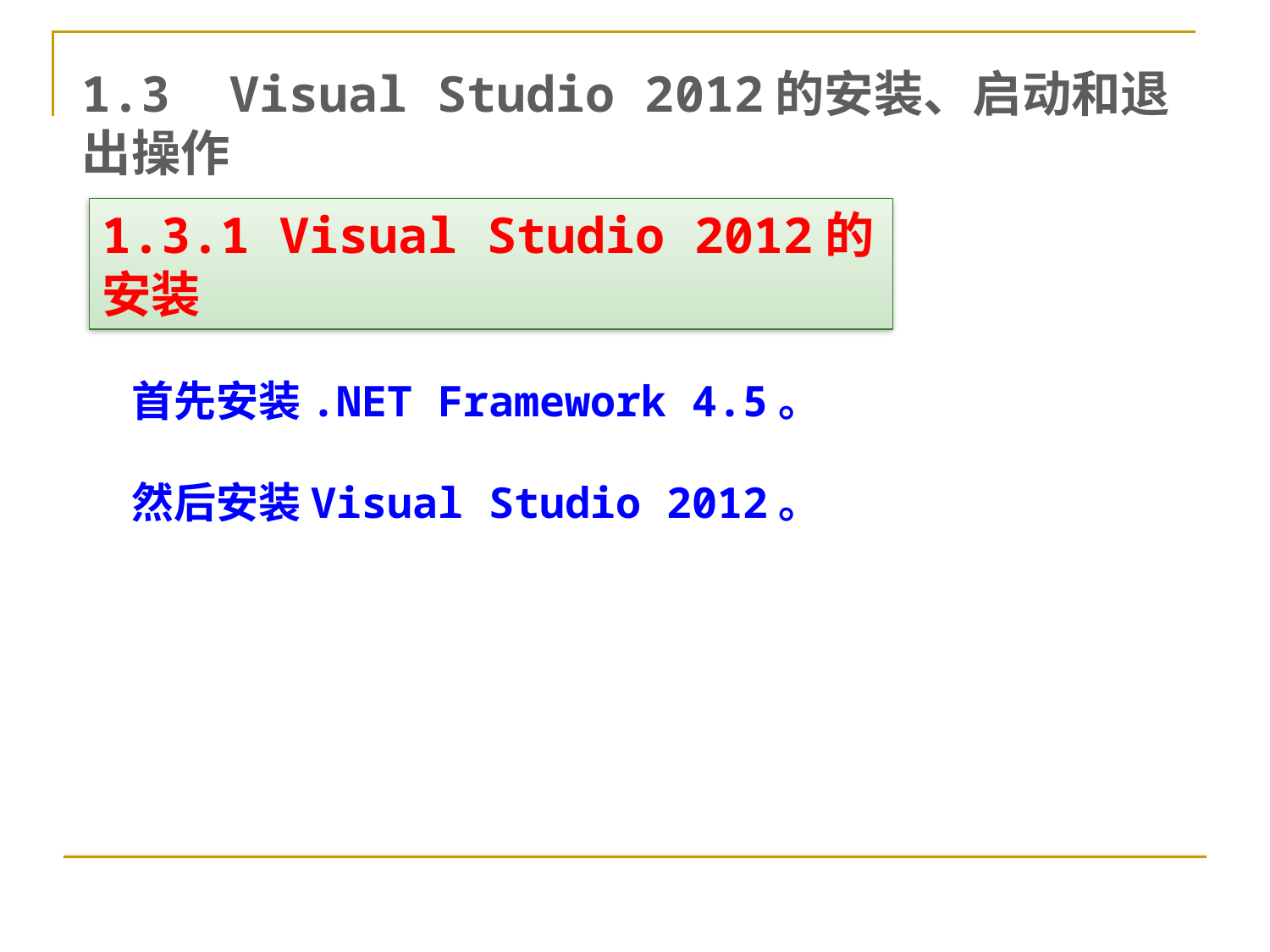

1.3  Visual Studio 2012的安装、启动和退出操作
1.3.1 Visual Studio 2012的安装
首先安装.NET Framework 4.5。
然后安装Visual Studio 2012。